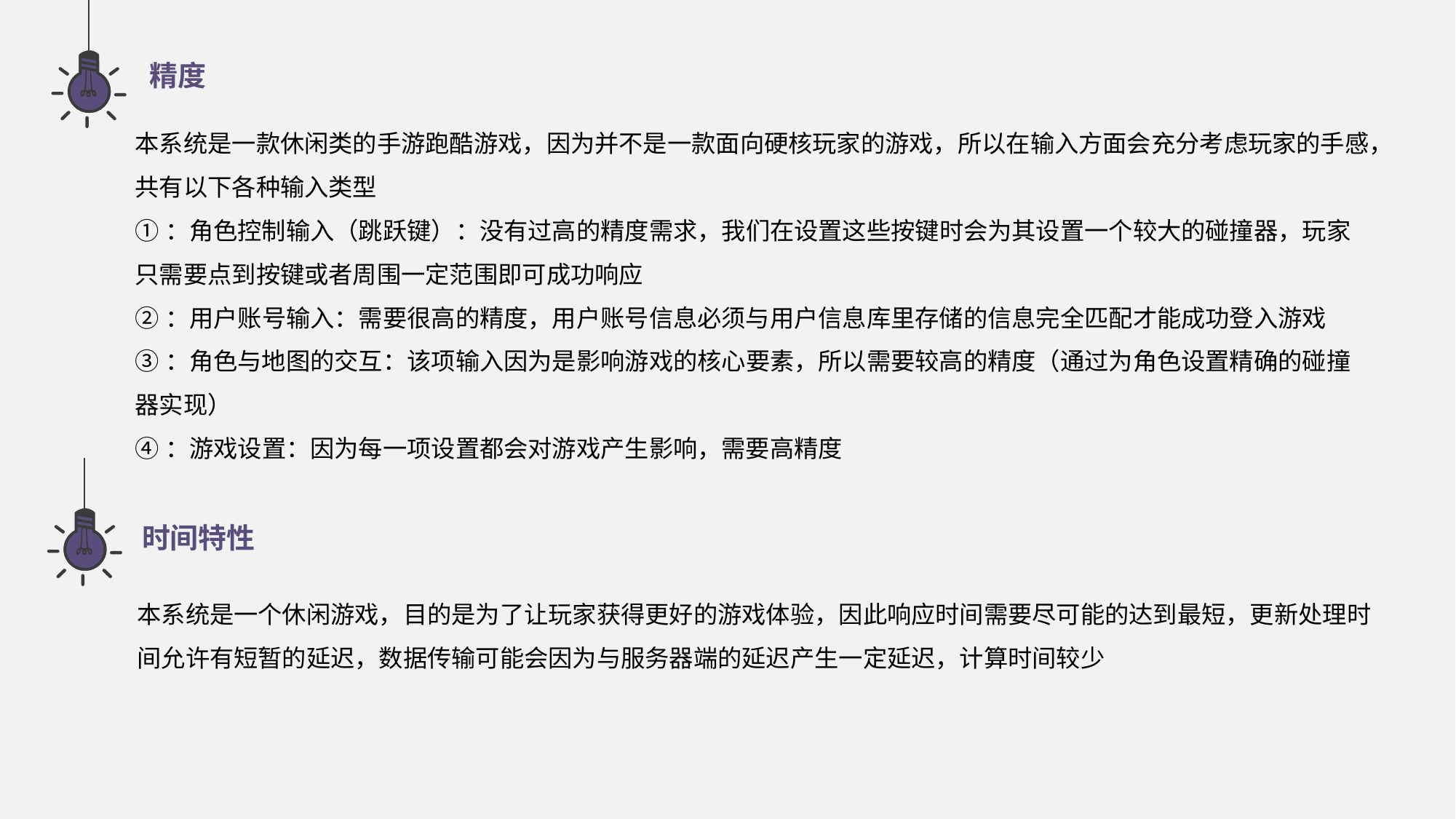

精度
本系统是一款休闲类的手游跑酷游戏，因为并不是一款面向硬核玩家的游戏，所以在输入方面会充分考虑玩家的手感，共有以下各种输入类型
①：角色控制输入（跳跃键）：没有过高的精度需求，我们在设置这些按键时会为其设置一个较大的碰撞器，玩家只需要点到按键或者周围一定范围即可成功响应
②：用户账号输入：需要很高的精度，用户账号信息必须与用户信息库里存储的信息完全匹配才能成功登入游戏
③：角色与地图的交互：该项输入因为是影响游戏的核心要素，所以需要较高的精度（通过为角色设置精确的碰撞器实现）
④：游戏设置：因为每一项设置都会对游戏产生影响，需要高精度

时间特性
本系统是一个休闲游戏，目的是为了让玩家获得更好的游戏体验，因此响应时间需要尽可能的达到最短，更新处理时间允许有短暂的延迟，数据传输可能会因为与服务器端的延迟产生一定延迟，计算时间较少